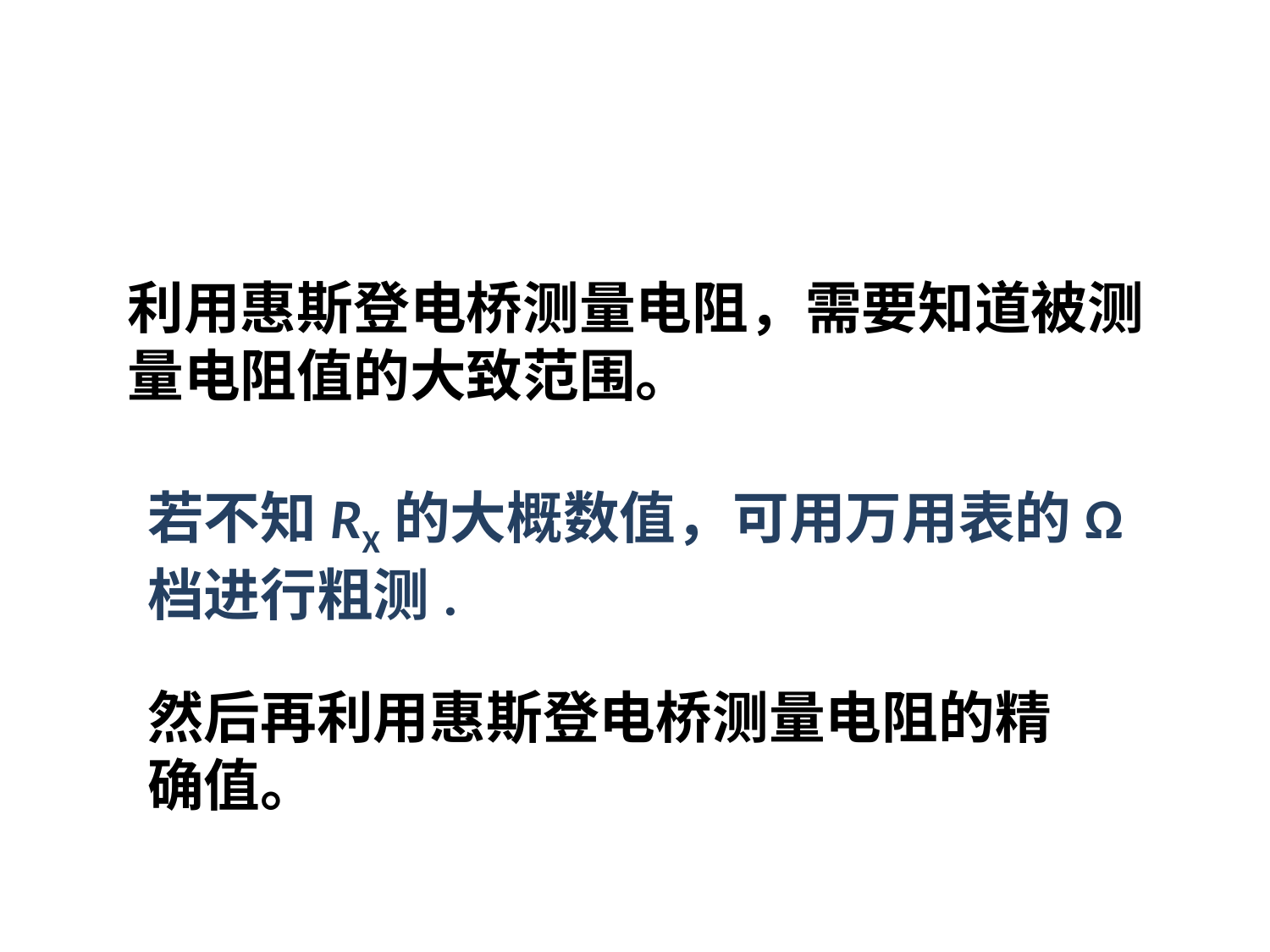

利用惠斯登电桥测量电阻，需要知道被测量电阻值的大致范围。
若不知RX的大概数值，可用万用表的Ω档进行粗测.
然后再利用惠斯登电桥测量电阻的精确值。